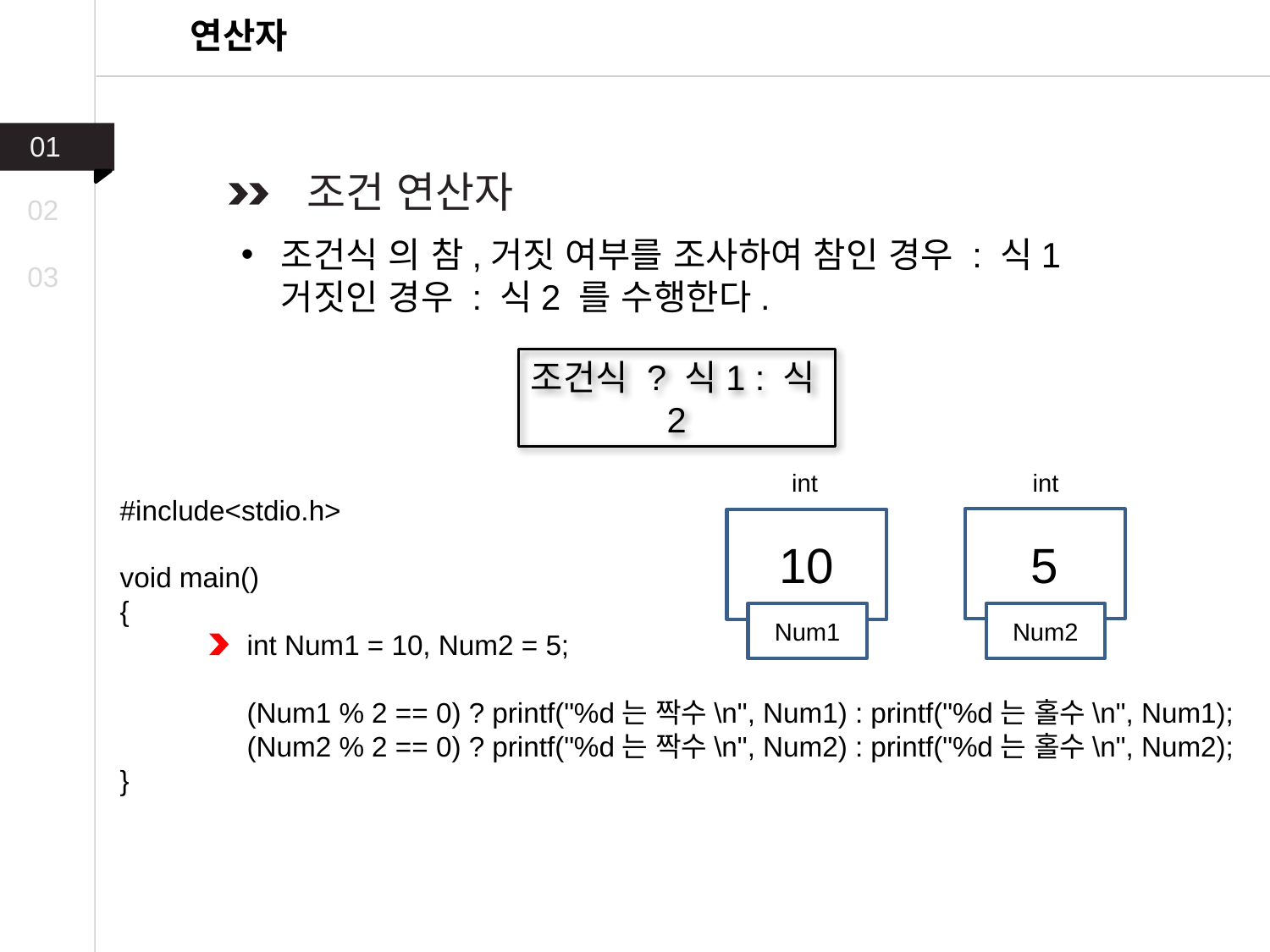

연산자
01

조건 연산자

02
조건식 의 참,거짓 여부를 조사하여 참인 경우 : 식1 거짓인 경우 : 식2 를 수행한다.
03
조건식 ? 식1 : 식2
int
int
#include<stdio.h>

void main()
{
	int Num1 = 10, Num2 = 5;

	(Num1 % 2 == 0) ? printf("%d는 짝수\n", Num1) : printf("%d는 홀수\n", Num1);
	(Num2 % 2 == 0) ? printf("%d는 짝수\n", Num2) : printf("%d는 홀수\n", Num2);
}

10
5
Num1
Num2